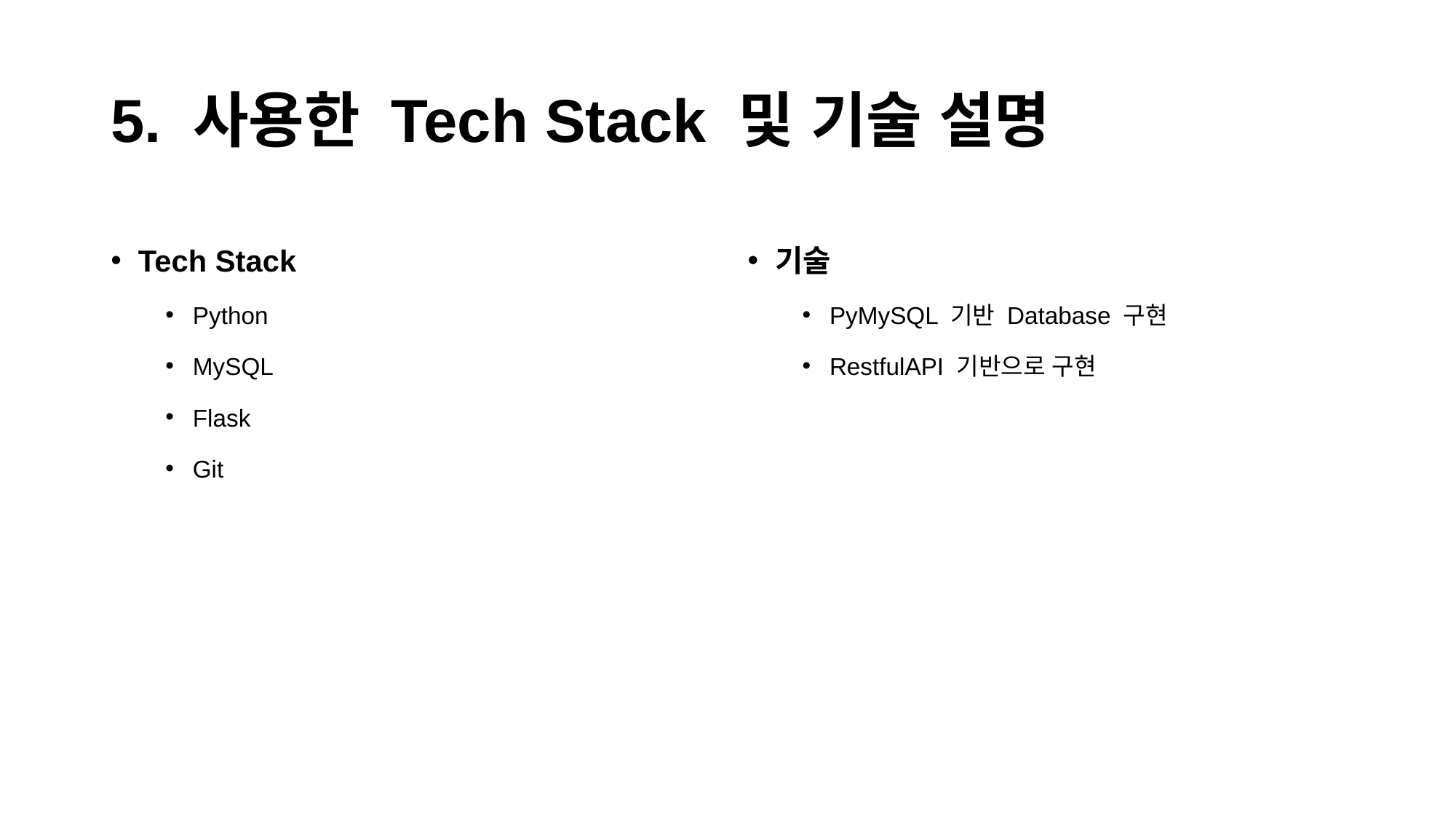

# 5. 사용한 Tech Stack 및 기술 설명
Tech Stack
Python
MySQL
Flask
Git

기술
PyMySQL 기반 Database 구현
RestfulAPI 기반으로 구현